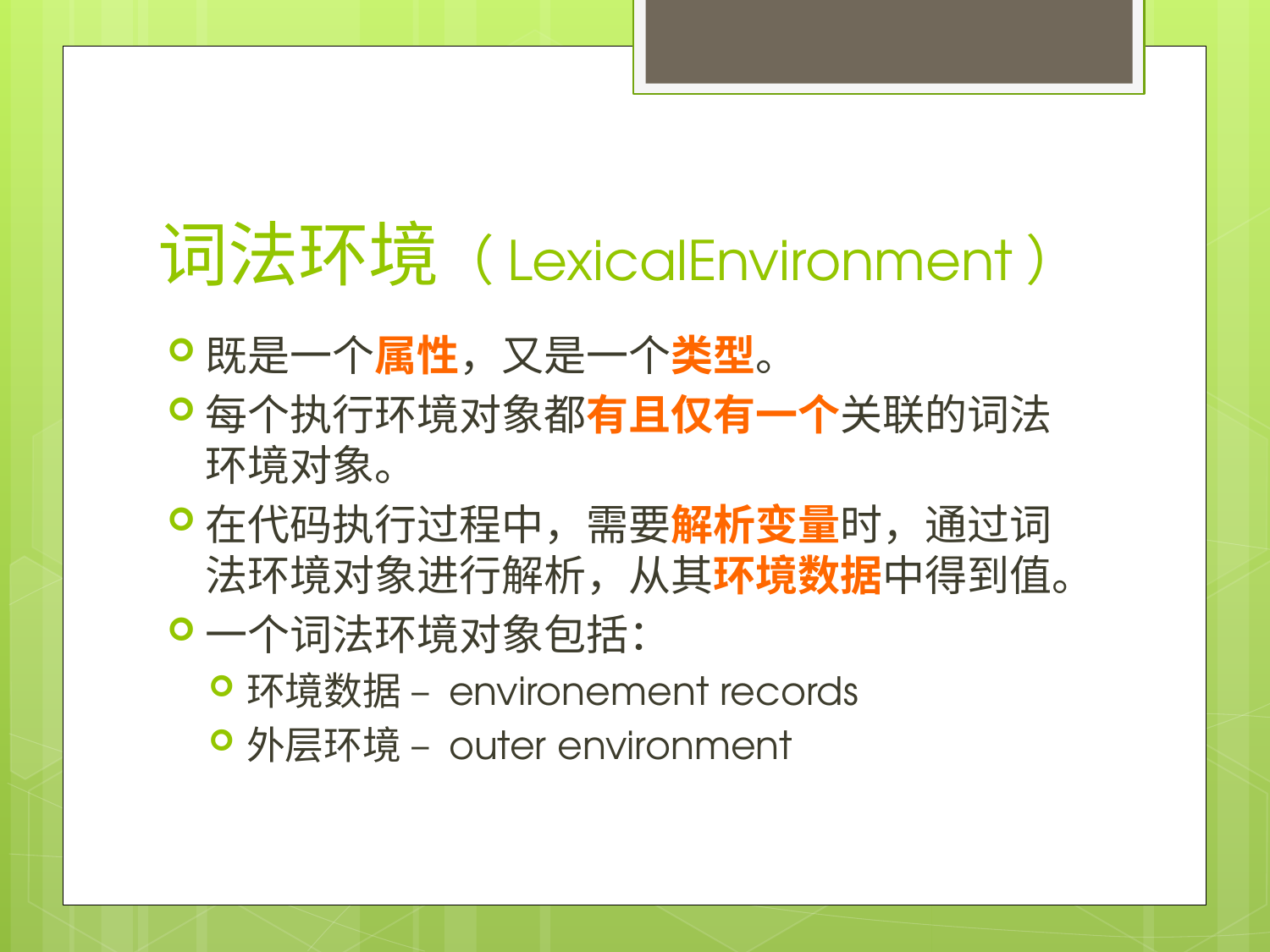

# 词法环境（LexicalEnvironment）
既是一个属性，又是一个类型。
每个执行环境对象都有且仅有一个关联的词法环境对象。
在代码执行过程中，需要解析变量时，通过词法环境对象进行解析，从其环境数据中得到值。
一个词法环境对象包括：
环境数据 – environement records
外层环境 – outer environment